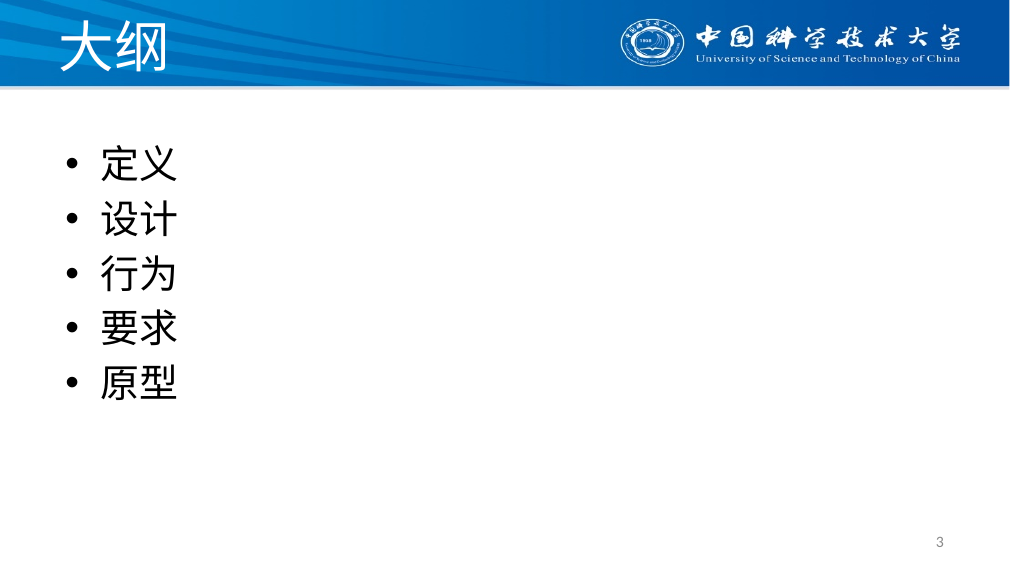

# 大纲
定义
设计
行为
要求
原型

3